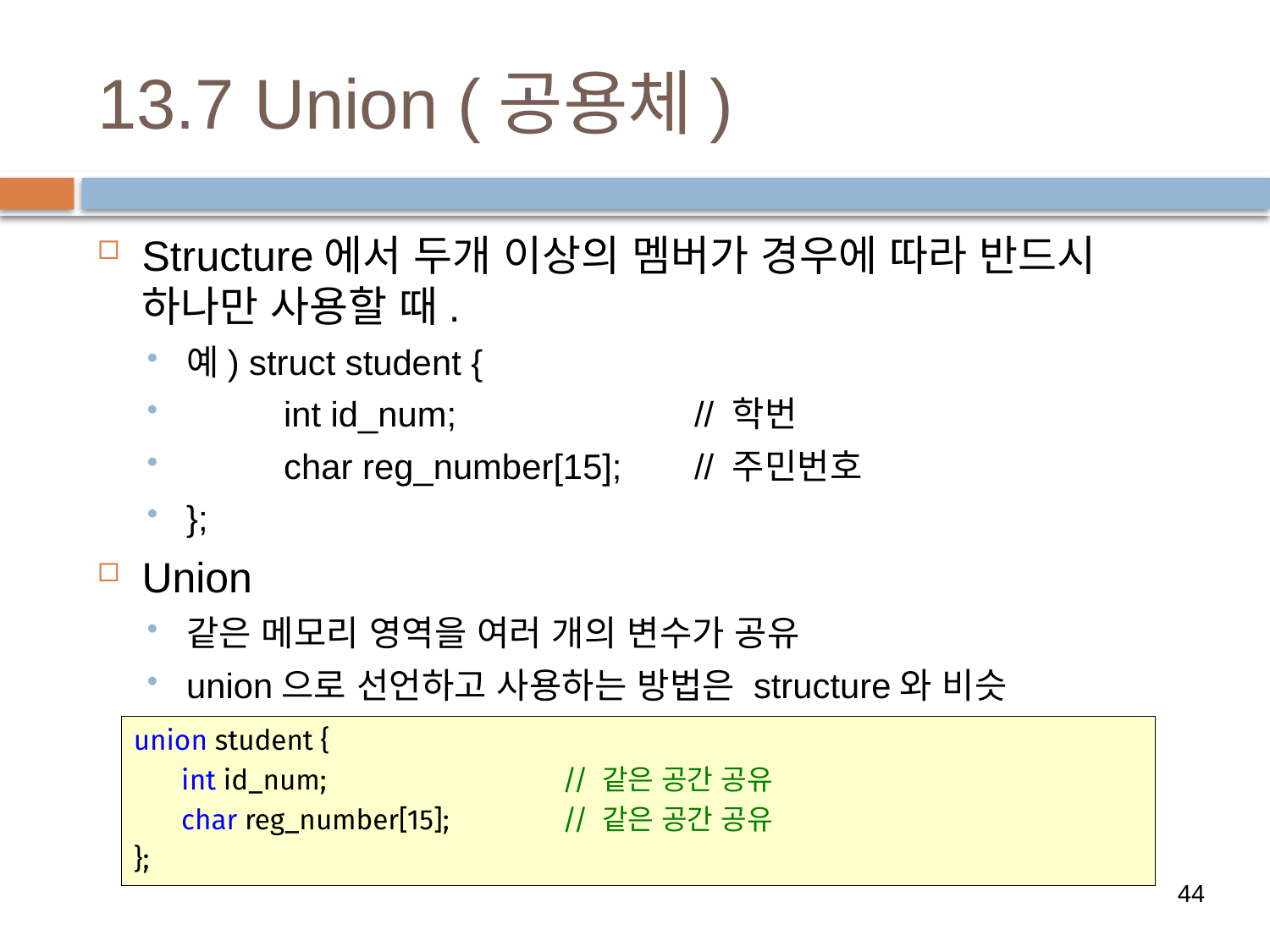

# 13.7 Union (공용체)
Structure에서 두개 이상의 멤버가 경우에 따라 반드시 하나만 사용할 때.
예) struct student {
          int id_num;   		// 학번
          char reg_number[15];	// 주민번호
};
Union
같은 메모리 영역을 여러 개의 변수가 공유
union으로 선언하고 사용하는 방법은 structure와 비슷
union student {
	int id_num;		// 같은 공간 공유
	char reg_number[15];	// 같은 공간 공유
};
44